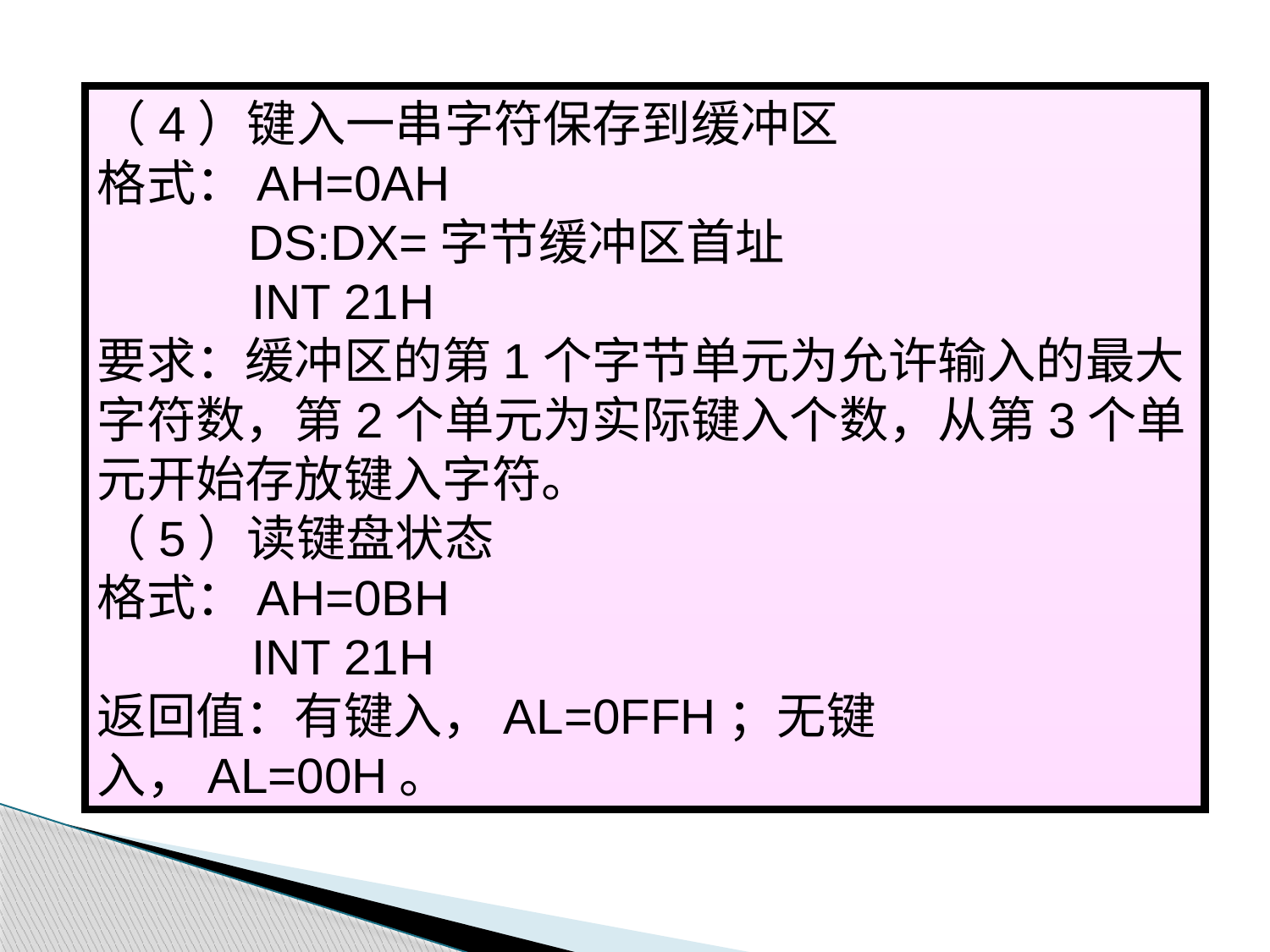

（4）键入一串字符保存到缓冲区
格式：AH=0AH
           DS:DX=字节缓冲区首址
	  INT 21H
要求：缓冲区的第1个字节单元为允许输入的最大字符数，第2个单元为实际键入个数，从第3个单元开始存放键入字符。
（5）读键盘状态
格式：AH=0BH
	  INT 21H
返回值：有键入，AL=0FFH；无键入，AL=00H。